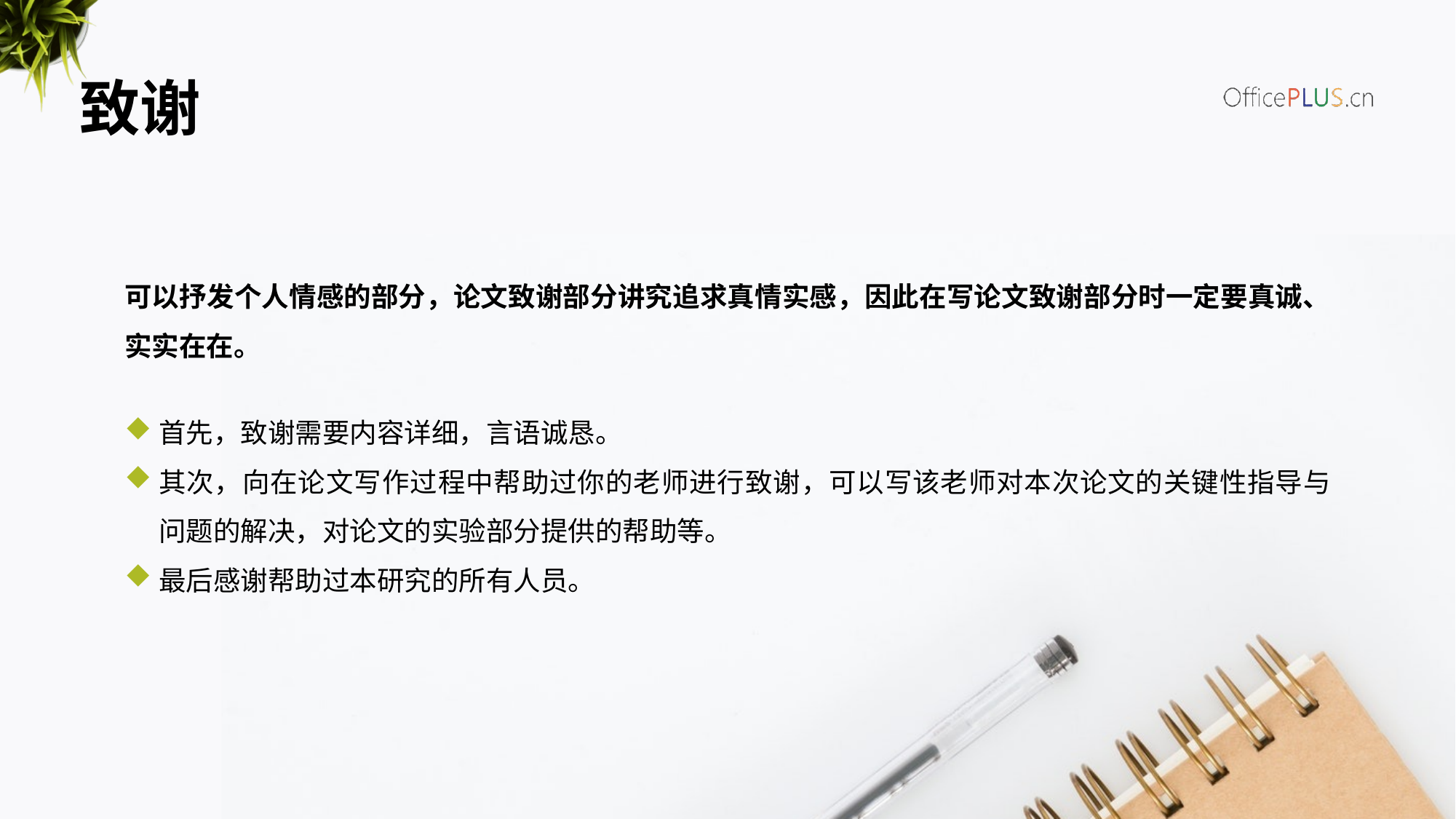

致谢
可以抒发个人情感的部分，论文致谢部分讲究追求真情实感，因此在写论文致谢部分时一定要真诚、实实在在。
首先，致谢需要内容详细，言语诚恳。
其次，向在论文写作过程中帮助过你的老师进行致谢，可以写该老师对本次论文的关键性指导与问题的解决，对论文的实验部分提供的帮助等。
最后感谢帮助过本研究的所有人员。